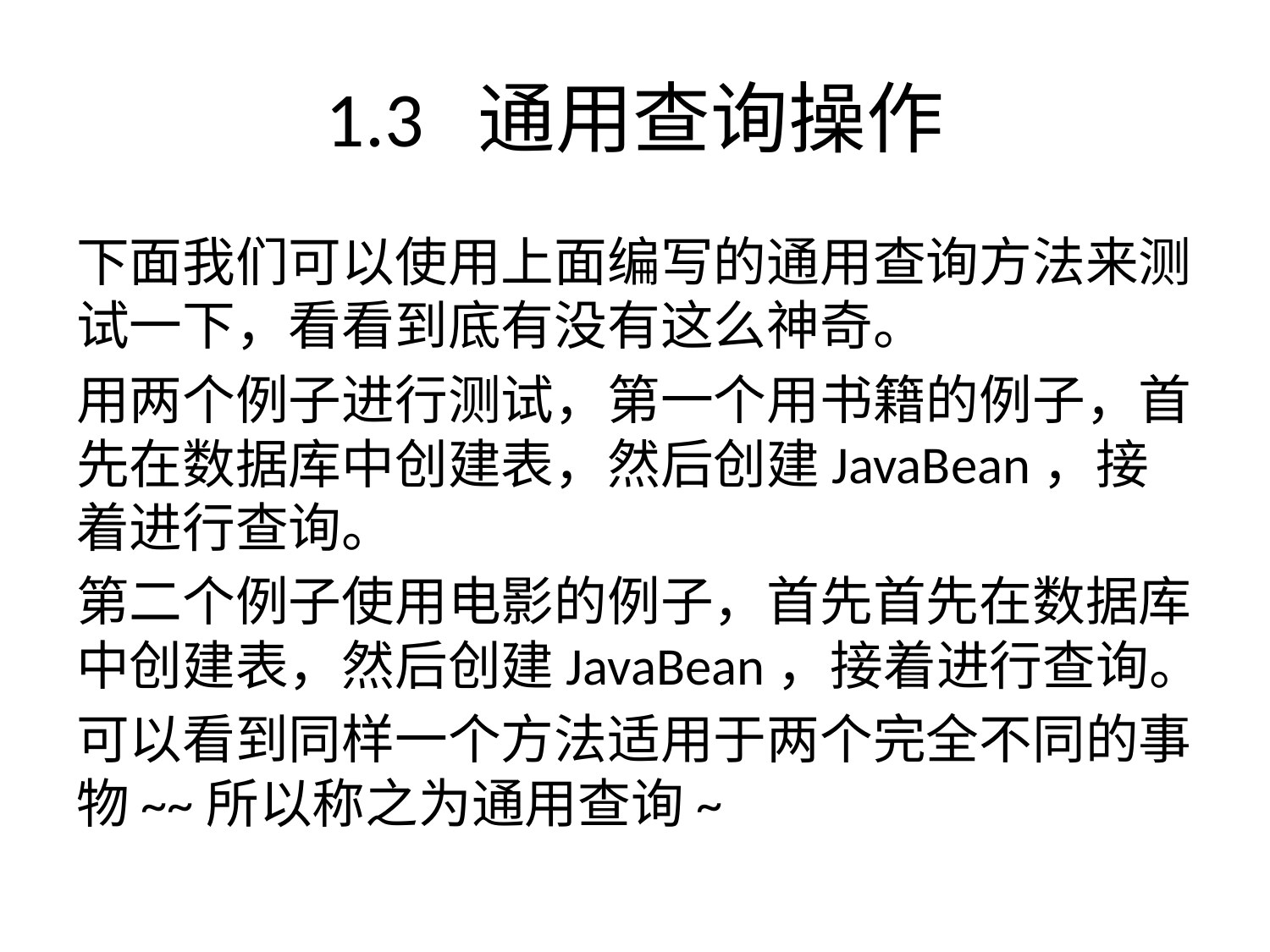

# 1.3  通用查询操作
下面我们可以使用上面编写的通用查询方法来测试一下，看看到底有没有这么神奇。
用两个例子进行测试，第一个用书籍的例子，首先在数据库中创建表，然后创建JavaBean，接着进行查询。
第二个例子使用电影的例子，首先首先在数据库中创建表，然后创建JavaBean，接着进行查询。
可以看到同样一个方法适用于两个完全不同的事物~~所以称之为通用查询~